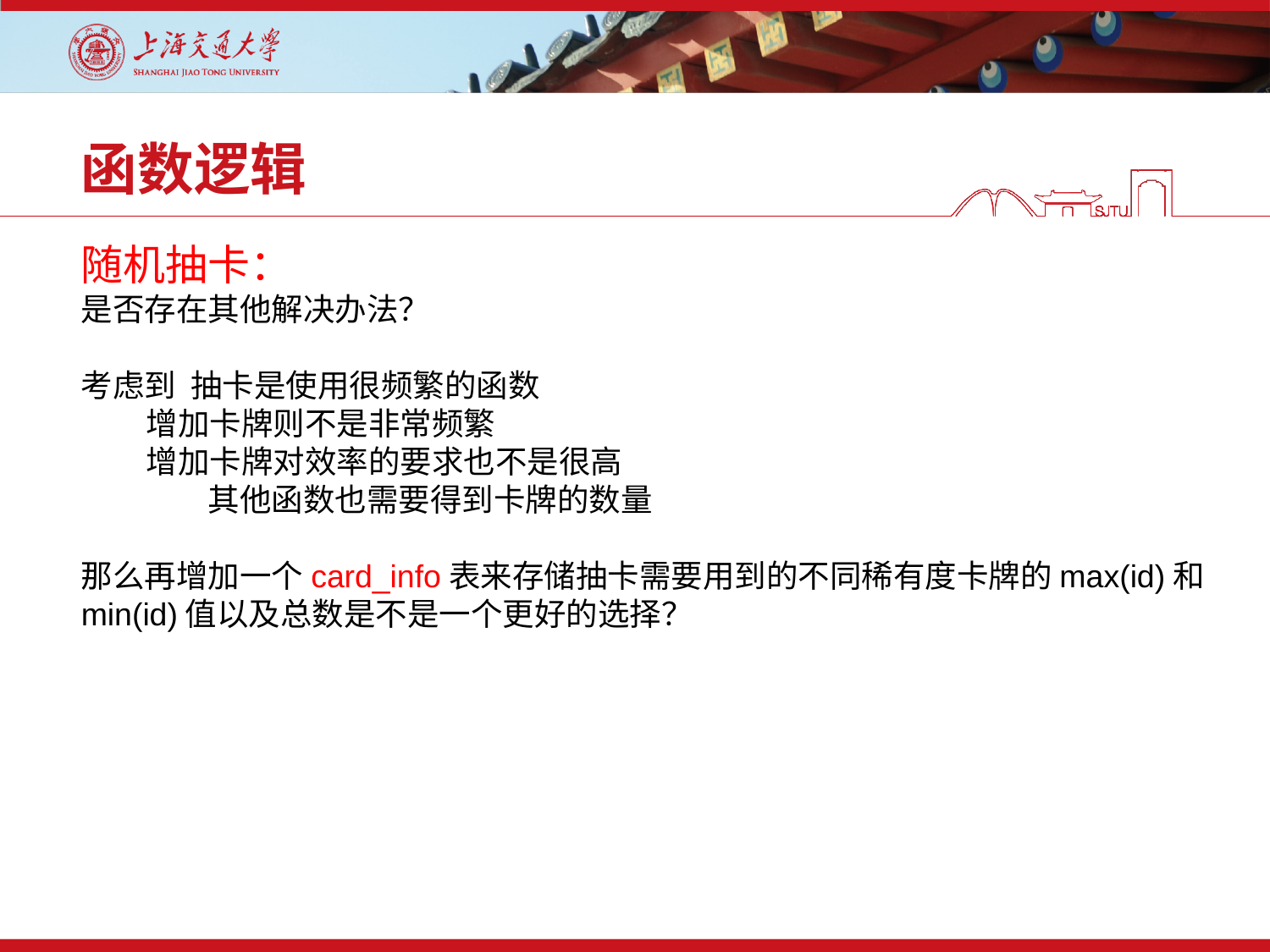

# 函数逻辑
随机抽卡：
是否存在其他解决办法？

考虑到  抽卡是使用很频繁的函数
        增加卡牌则不是非常频繁
        增加卡牌对效率的要求也不是很高
	其他函数也需要得到卡牌的数量

那么再增加一个card_info表来存储抽卡需要用到的不同稀有度卡牌的max(id)和min(id)值以及总数是不是一个更好的选择？